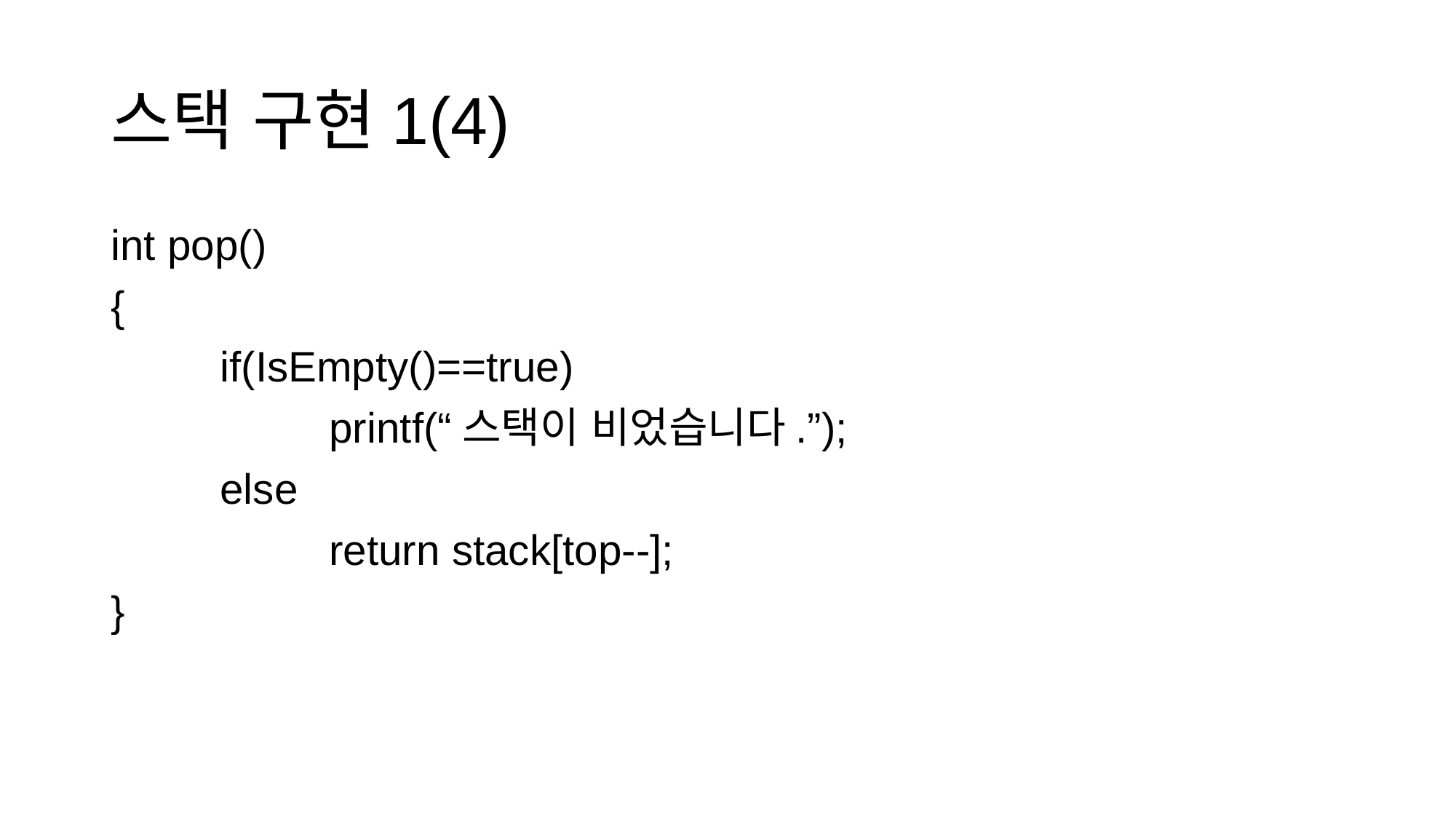

# 스택 구현1(4)
int pop()
{
	if(IsEmpty()==true)
		printf(“스택이 비었습니다.”);
	else
		return stack[top--];
}